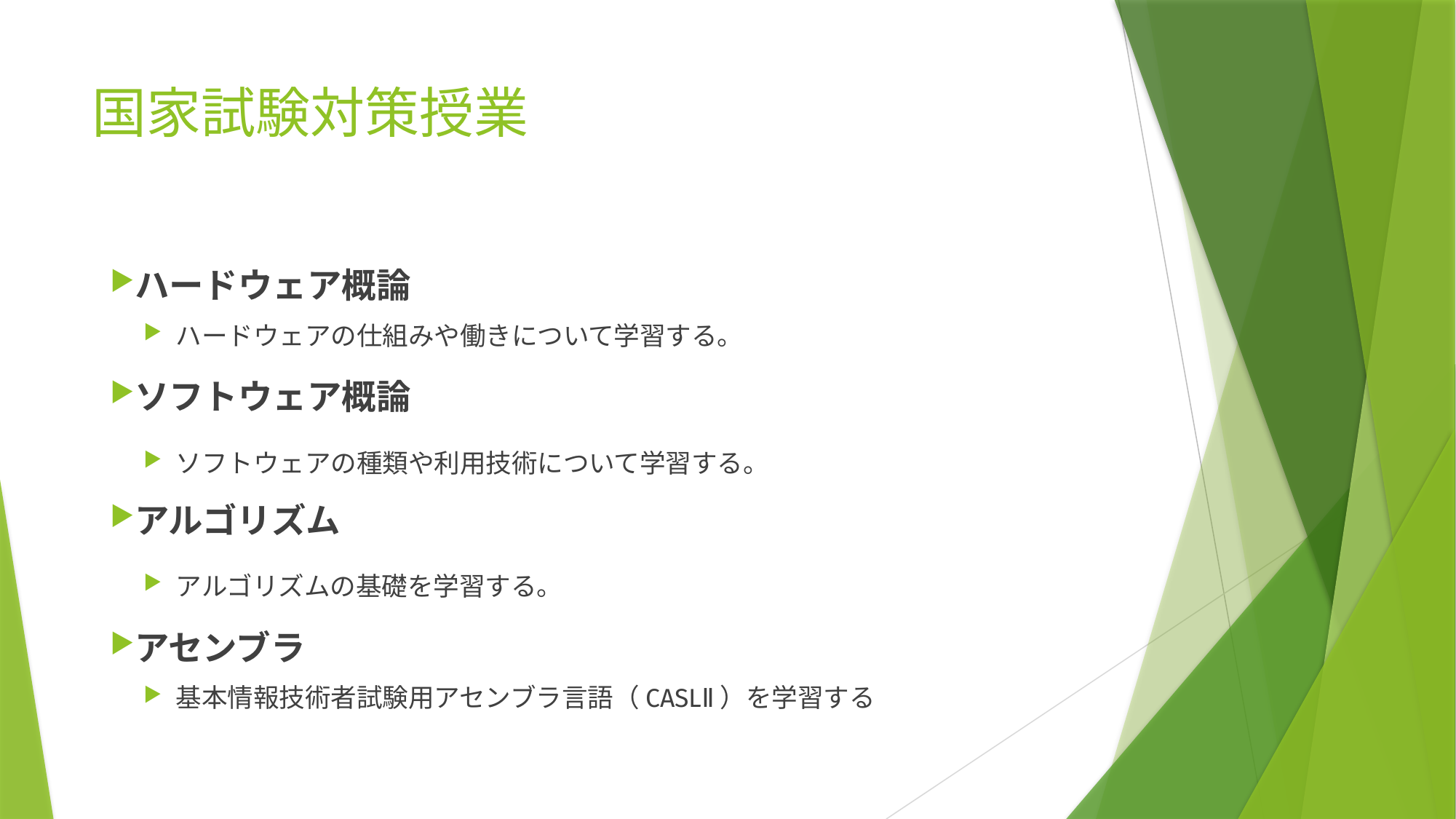

# 国家試験対策授業
ハードウェア概論
ハードウェアの仕組みや働きについて学習する。
ソフトウェア概論
ソフトウェアの種類や利用技術について学習する。
アルゴリズム
アルゴリズムの基礎を学習する。
アセンブラ
基本情報技術者試験用アセンブラ言語（CASLⅡ）を学習する